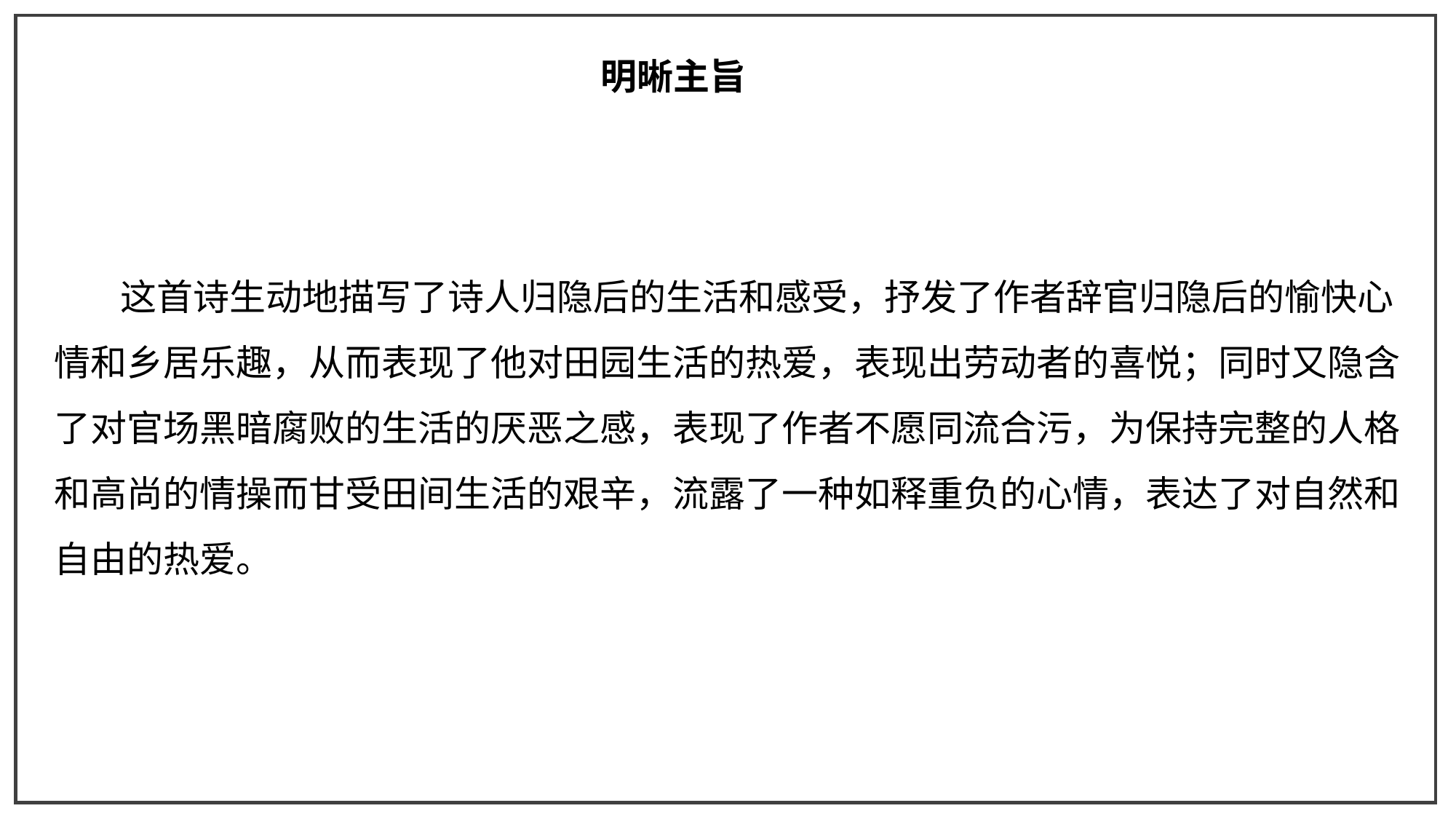

明晰主旨

       这首诗生动地描写了诗人归隐后的生活和感受，抒发了作者辞官归隐后的愉快心情和乡居乐趣，从而表现了他对田园生活的热爱，表现出劳动者的喜悦；同时又隐含了对官场黑暗腐败的生活的厌恶之感，表现了作者不愿同流合污，为保持完整的人格和高尚的情操而甘受田间生活的艰辛，流露了一种如释重负的心情，表达了对自然和自由的热爱。